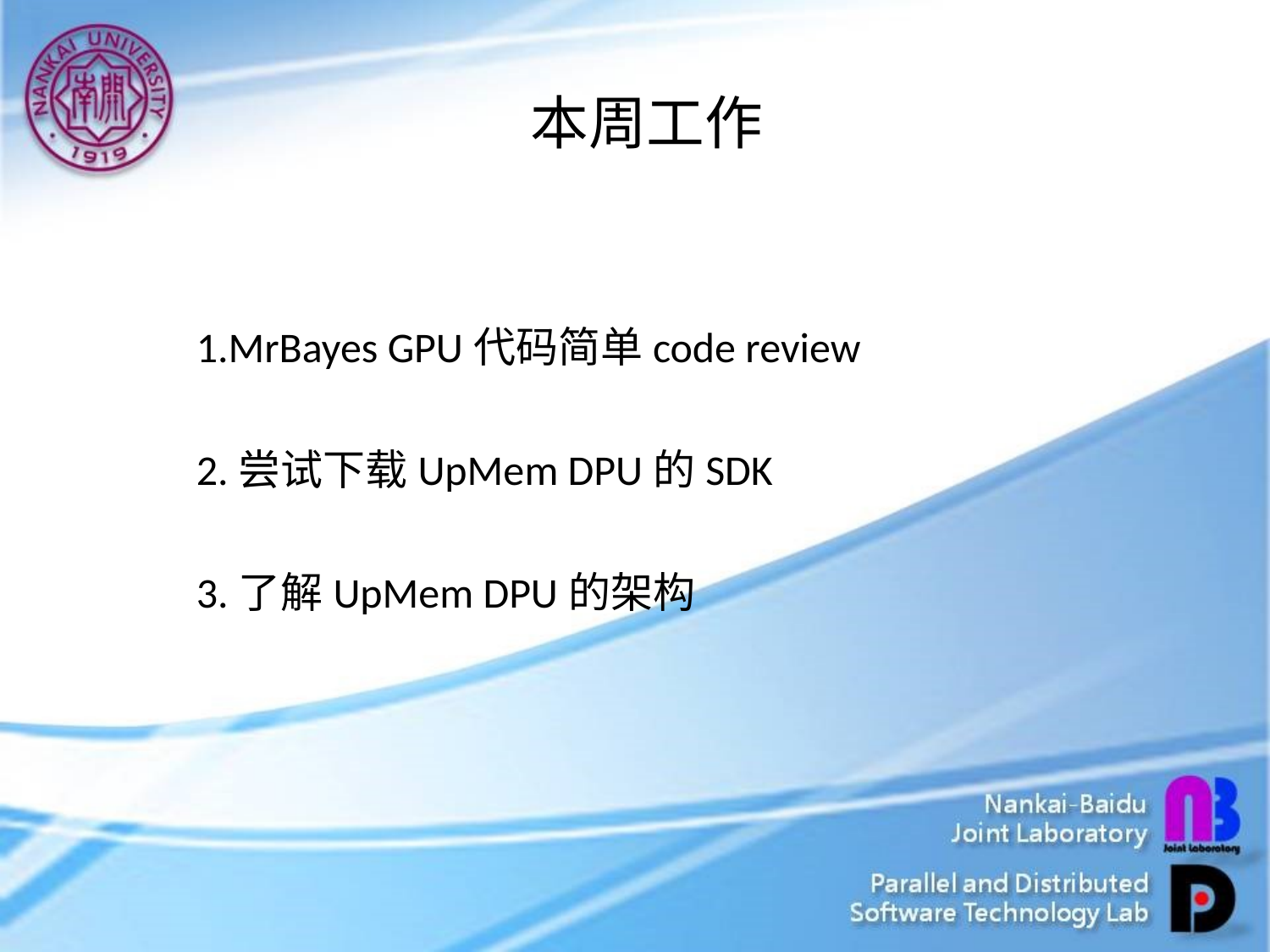

# 本周工作
1.MrBayes GPU代码简单code review

2.尝试下载UpMem DPU的SDK

3.了解UpMem DPU的架构